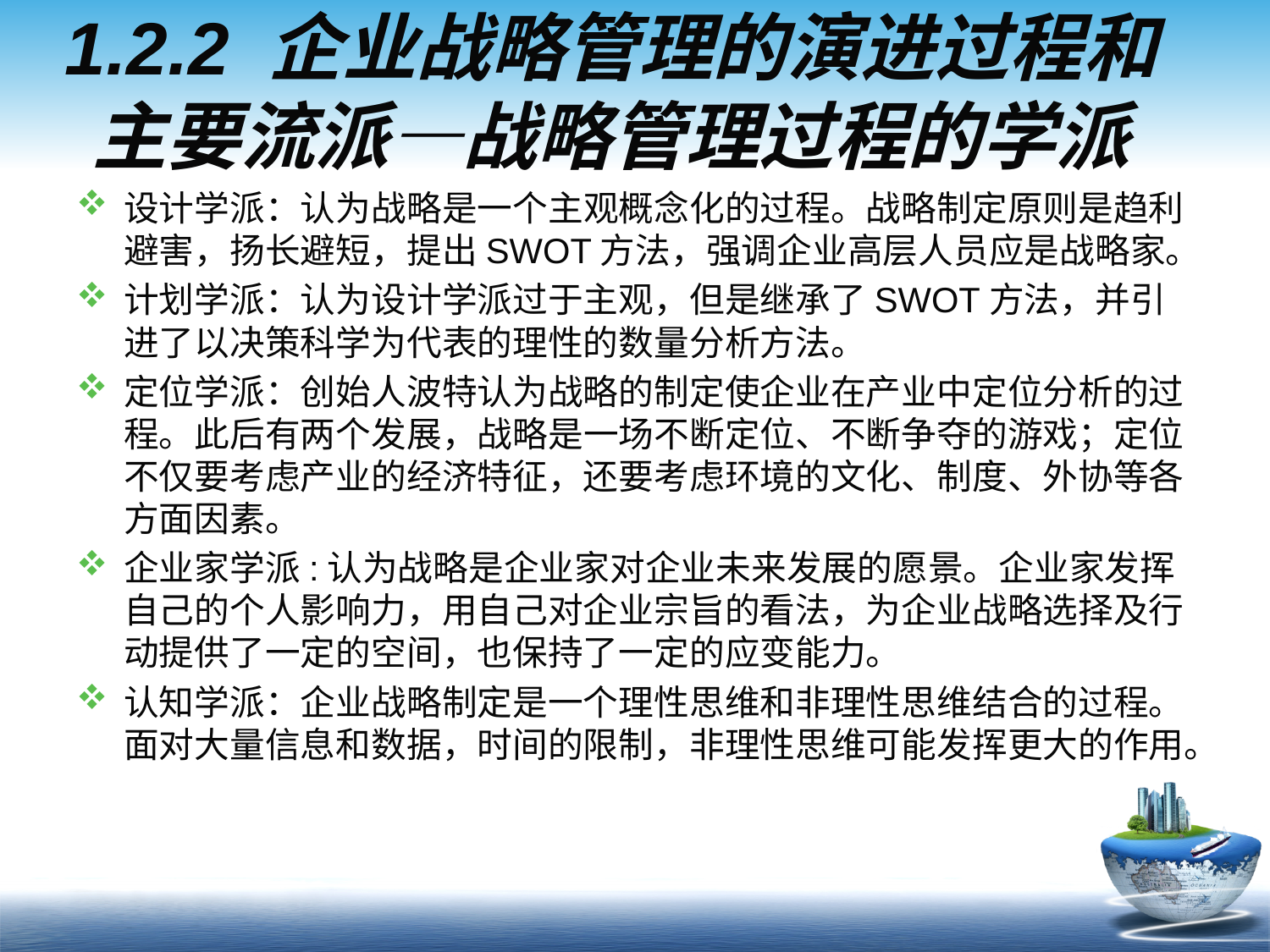

# 1.2.2 企业战略管理的演进过程和主要流派—战略管理过程的学派
设计学派：认为战略是一个主观概念化的过程。战略制定原则是趋利避害，扬长避短，提出SWOT方法，强调企业高层人员应是战略家。
计划学派：认为设计学派过于主观，但是继承了SWOT方法，并引进了以决策科学为代表的理性的数量分析方法。
定位学派：创始人波特认为战略的制定使企业在产业中定位分析的过程。此后有两个发展，战略是一场不断定位、不断争夺的游戏；定位不仅要考虑产业的经济特征，还要考虑环境的文化、制度、外协等各方面因素。
企业家学派:认为战略是企业家对企业未来发展的愿景。企业家发挥自己的个人影响力，用自己对企业宗旨的看法，为企业战略选择及行动提供了一定的空间，也保持了一定的应变能力。
认知学派：企业战略制定是一个理性思维和非理性思维结合的过程。面对大量信息和数据，时间的限制，非理性思维可能发挥更大的作用。